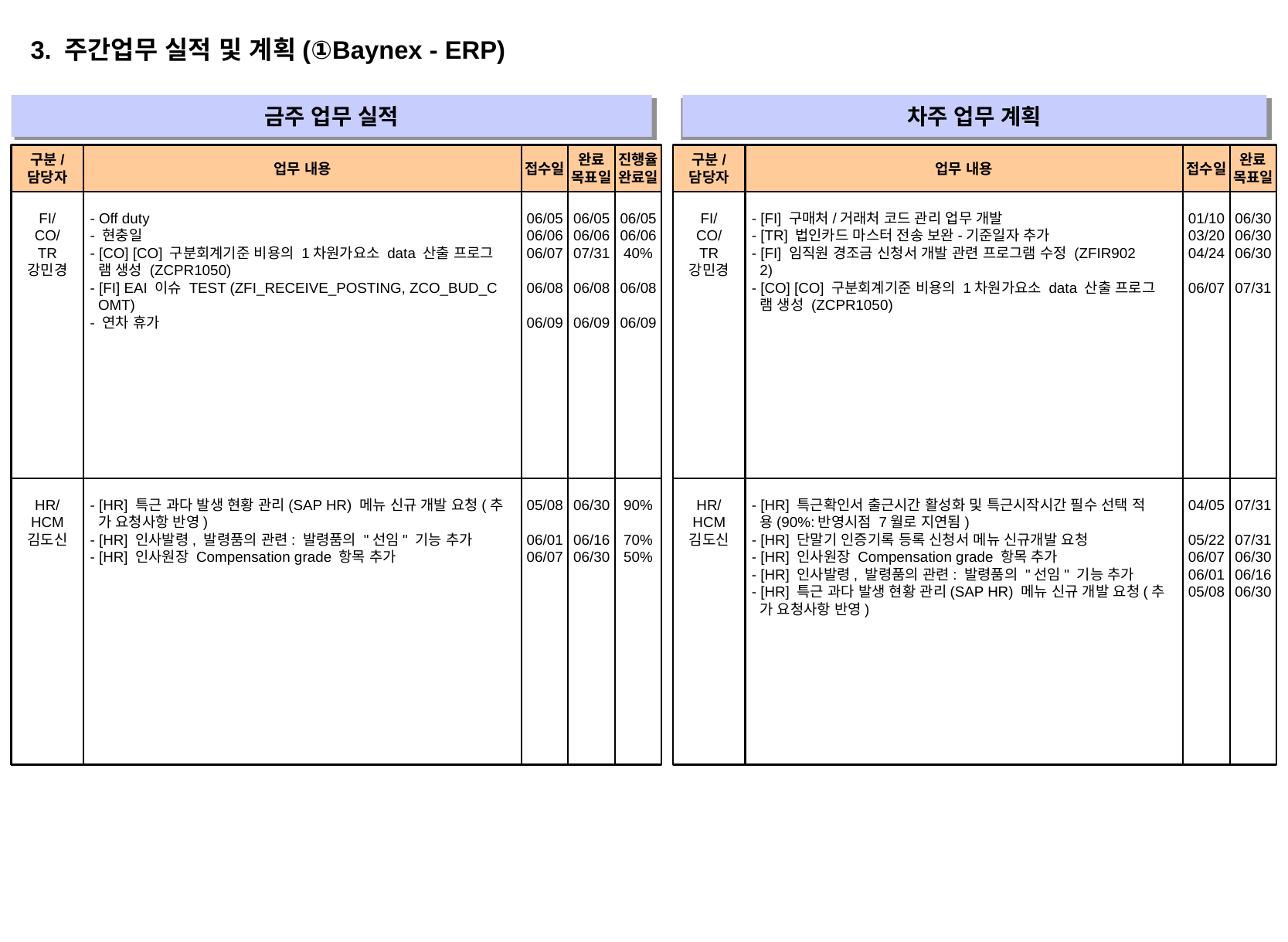

3. 주간업무 실적 및 계획(①Baynex - ERP)
금주 업무 실적
차주 업무 계획
" "
" "
구분/
담당자
업무 내용
접수일
완료
목표일
진행율
완료일
구분/
담당자
업무 내용
접수일
완료
목표일
FI/
CO/
TR
강민경

- Off duty
- 현충일
- [CO] [CO] 구분회계기준 비용의 1차원가요소 data 산출 프로그
  램 생성 (ZCPR1050)
- [FI] EAI 이슈 TEST (ZFI_RECEIVE_POSTING, ZCO_BUD_C
  OMT)
- 연차 휴가
06/05
06/06
06/07
06/08
06/09
06/05
06/06
07/31
06/08
06/09
06/05
06/06
40%
06/08
06/09
FI/
CO/
TR
강민경

- [FI] 구매처/거래처 코드 관리 업무 개발
- [TR] 법인카드 마스터 전송 보완-기준일자 추가
- [FI] 임직원 경조금 신청서 개발 관련 프로그램 수정 (ZFIR902
  2)
- [CO] [CO] 구분회계기준 비용의 1차원가요소 data 산출 프로그
  램 생성 (ZCPR1050)
01/10
03/20
04/24
06/07
06/30
06/30
06/30
07/31
HR/
HCM
김도신

- [HR] 특근 과다 발생 현황 관리(SAP HR) 메뉴 신규 개발 요청(추
  가 요청사항 반영)
- [HR] 인사발령, 발령품의 관련: 발령품의 "선임" 기능 추가
- [HR] 인사원장 Compensation grade 항목 추가
05/08
06/01
06/07
06/30
06/16
06/30
90%
70%
50%
HR/
HCM
김도신

- [HR] 특근확인서 출근시간 활성화 및 특근시작시간 필수 선택 적
  용(90%:반영시점 7월로 지연됨)
- [HR] 단말기 인증기록 등록 신청서 메뉴 신규개발 요청
- [HR] 인사원장 Compensation grade 항목 추가
- [HR] 인사발령, 발령품의 관련: 발령품의 "선임" 기능 추가
- [HR] 특근 과다 발생 현황 관리(SAP HR) 메뉴 신규 개발 요청(추
  가 요청사항 반영)
04/05
05/22
06/07
06/01
05/08
07/31
07/31
06/30
06/16
06/30